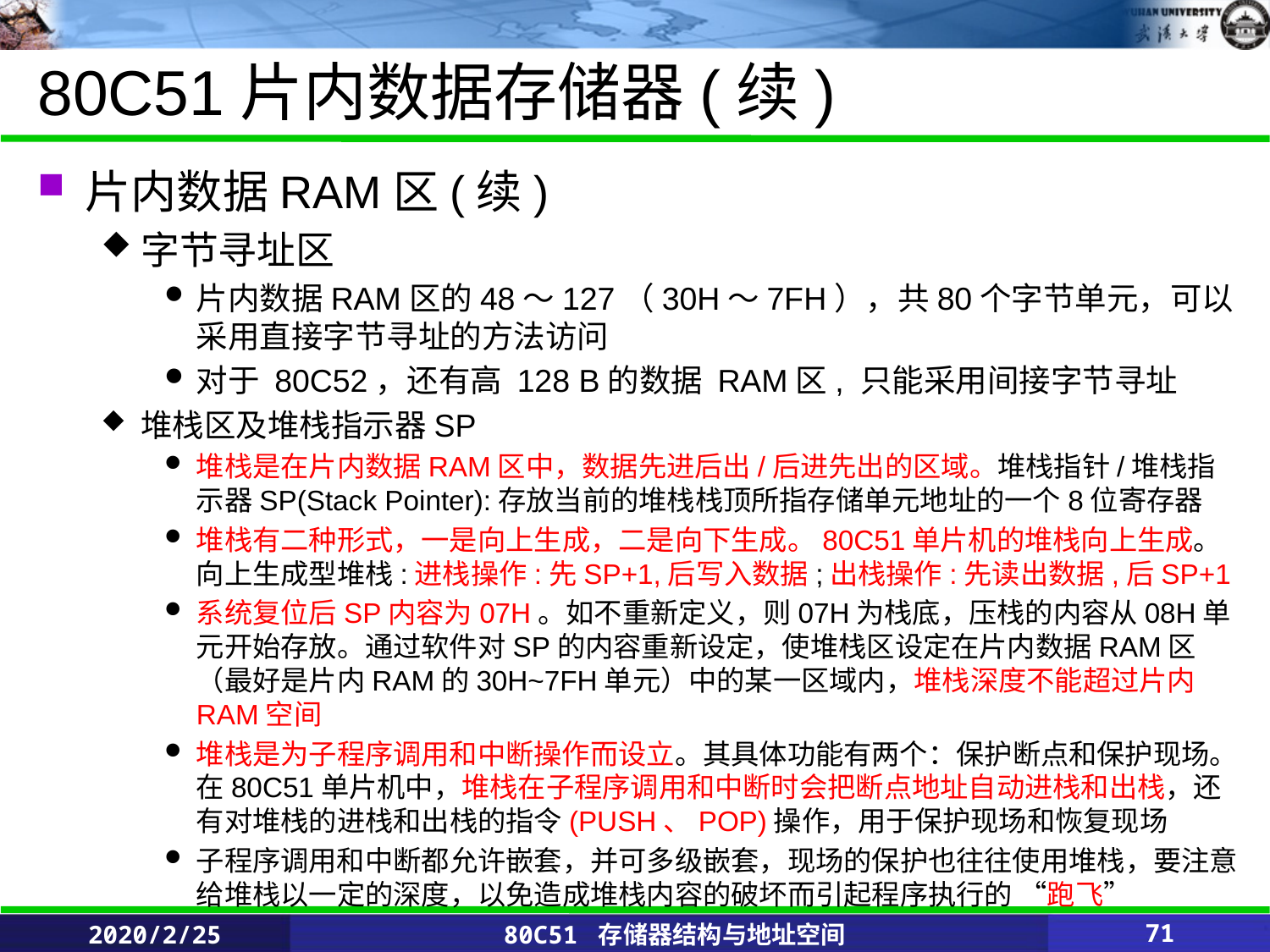

# 80C51片内数据存储器(续)

片内数据RAM区(续)
字节寻址区
片内数据RAM区的48～127（30H～7FH），共80个字节单元，可以采用直接字节寻址的方法访问
对于 80C52，还有高 128 B的数据 RAM区, 只能采用间接字节寻址
堆栈区及堆栈指示器SP
堆栈是在片内数据RAM区中，数据先进后出/后进先出的区域。堆栈指针/堆栈指示器SP(Stack Pointer):存放当前的堆栈栈顶所指存储单元地址的一个8位寄存器
堆栈有二种形式，一是向上生成，二是向下生成。80C51单片机的堆栈向上生成。向上生成型堆栈:进栈操作:先SP+1,后写入数据;出栈操作:先读出数据,后SP+1
系统复位后SP内容为07H。如不重新定义，则07H为栈底，压栈的内容从08H单元开始存放。通过软件对SP的内容重新设定，使堆栈区设定在片内数据RAM区（最好是片内RAM的30H~7FH单元）中的某一区域内，堆栈深度不能超过片内RAM空间
堆栈是为子程序调用和中断操作而设立。其具体功能有两个：保护断点和保护现场。在80C51单片机中，堆栈在子程序调用和中断时会把断点地址自动进栈和出栈，还有对堆栈的进栈和出栈的指令(PUSH、POP)操作，用于保护现场和恢复现场
子程序调用和中断都允许嵌套，并可多级嵌套，现场的保护也往往使用堆栈，要注意给堆栈以一定的深度，以免造成堆栈内容的破坏而引起程序执行的 “跑飞”
2020/2/25
80C51 存储器结构与地址空间
71